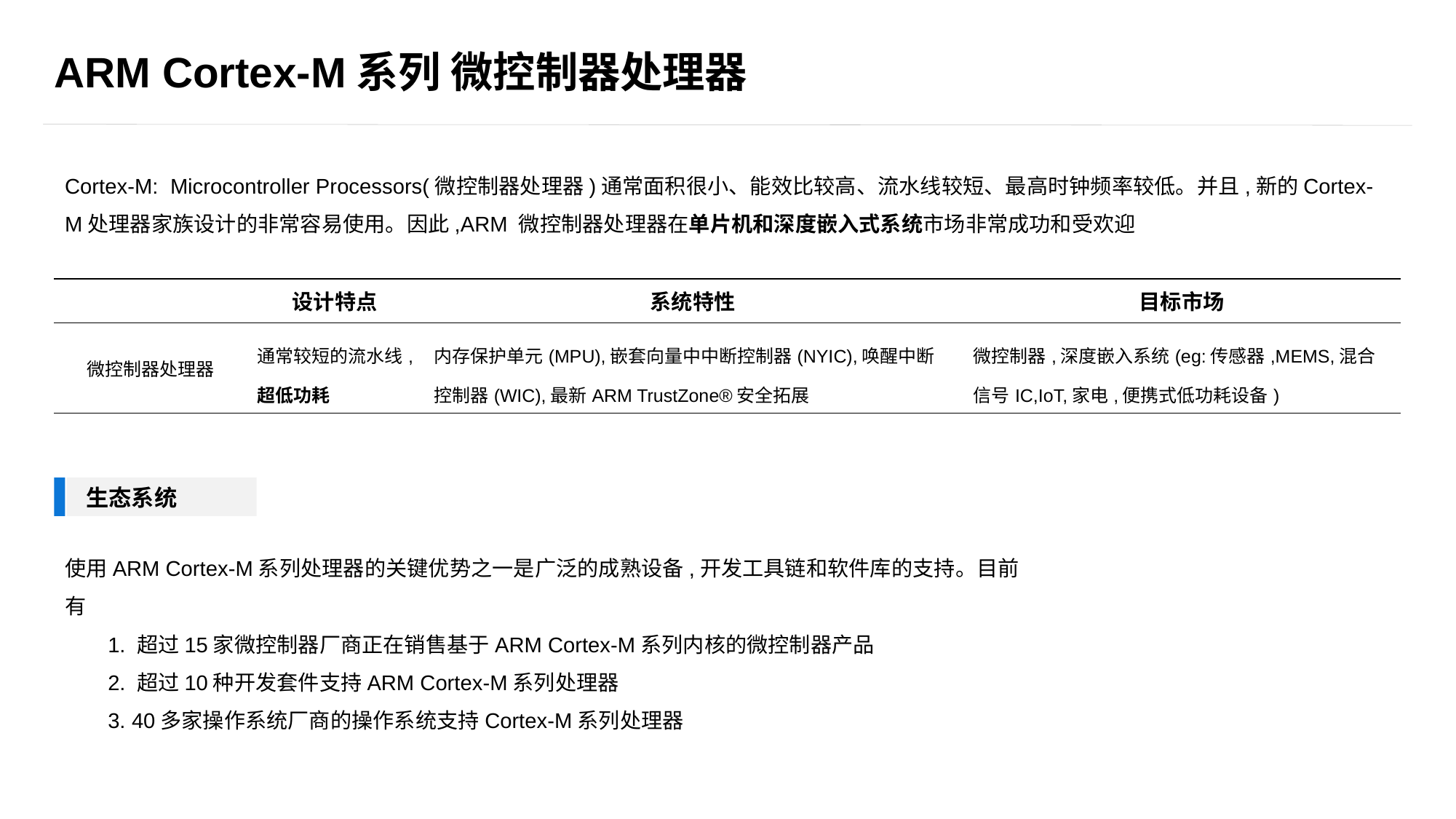

# ARM Cortex-M系列 微控制器处理器
Cortex-M:  Microcontroller Processors(微控制器处理器)通常面积很小、能效比较高、流水线较短、最高时钟频率较低。并且,新的Cortex-M处理器家族设计的非常容易使用。因此,ARM 微控制器处理器在单片机和深度嵌入式系统市场非常成功和受欢迎
|  | 设计特点 | 系统特性 | 目标市场 |
| --- | --- | --- | --- |
| 微控制器处理器 | 通常较短的流水线,超低功耗 | 内存保护单元(MPU),嵌套向量中中断控制器(NYIC),唤醒中断控制器(WIC),最新ARM TrustZone®安全拓展 | 微控制器,深度嵌入系统(eg:传感器,MEMS,混合信号IC,IoT,家电,便携式低功耗设备) |

生态系统
使用ARM Cortex-M系列处理器的关键优势之一是广泛的成熟设备,开发工具链和软件库的支持。目前有
1. 超过15家微控制器厂商正在销售基于ARM Cortex-M系列内核的微控制器产品
2. 超过10种开发套件支持ARM Cortex-M系列处理器
3. 40多家操作系统厂商的操作系统支持Cortex-M系列处理器